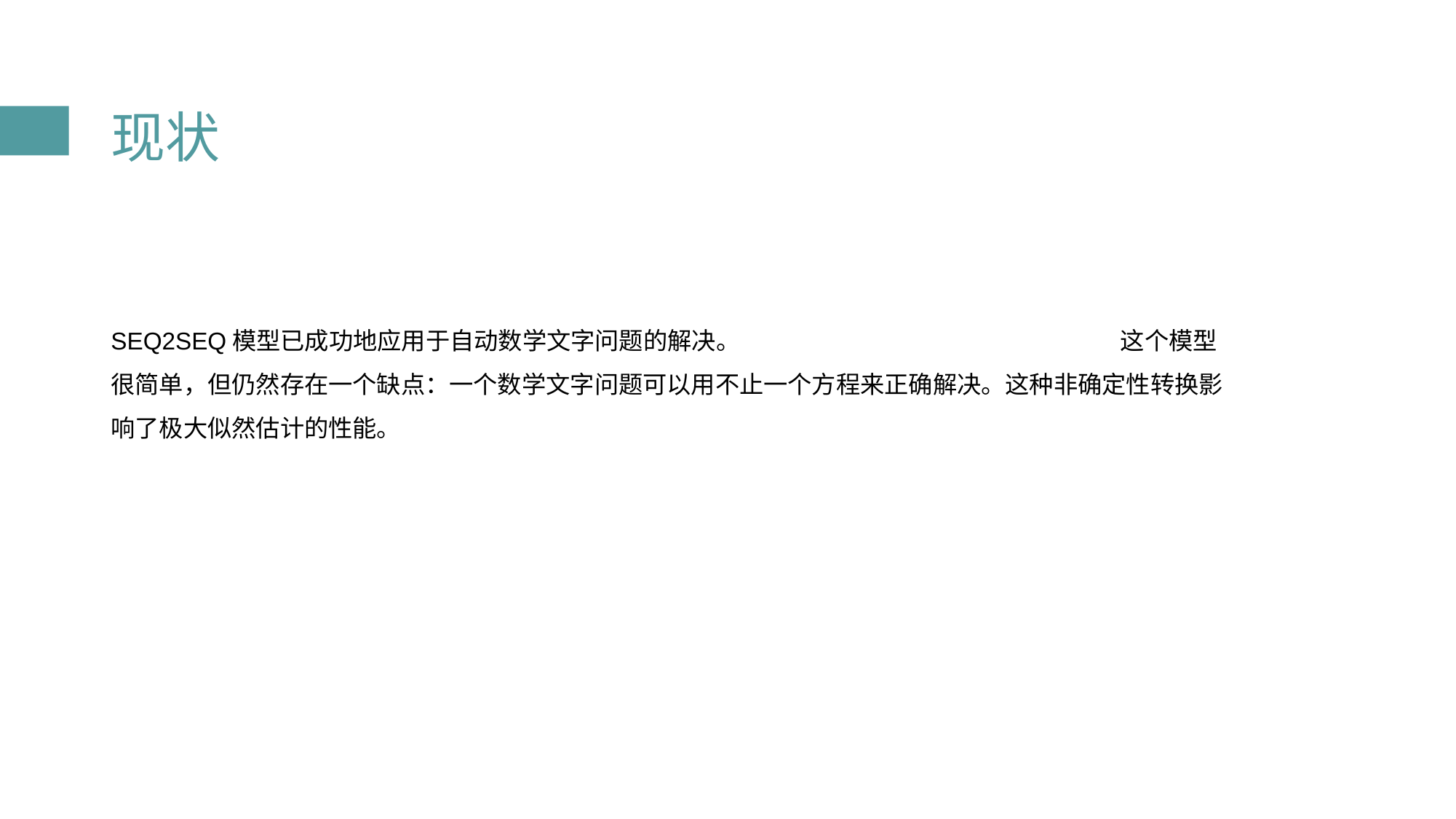

# 现状
SEQ2SEQ模型已成功地应用于自动数学文字问题的解决。                                                                      这个模型很简单，但仍然存在一个缺点：一个数学文字问题可以用不止一个方程来正确解决。这种非确定性转换影响了极大似然估计的性能。